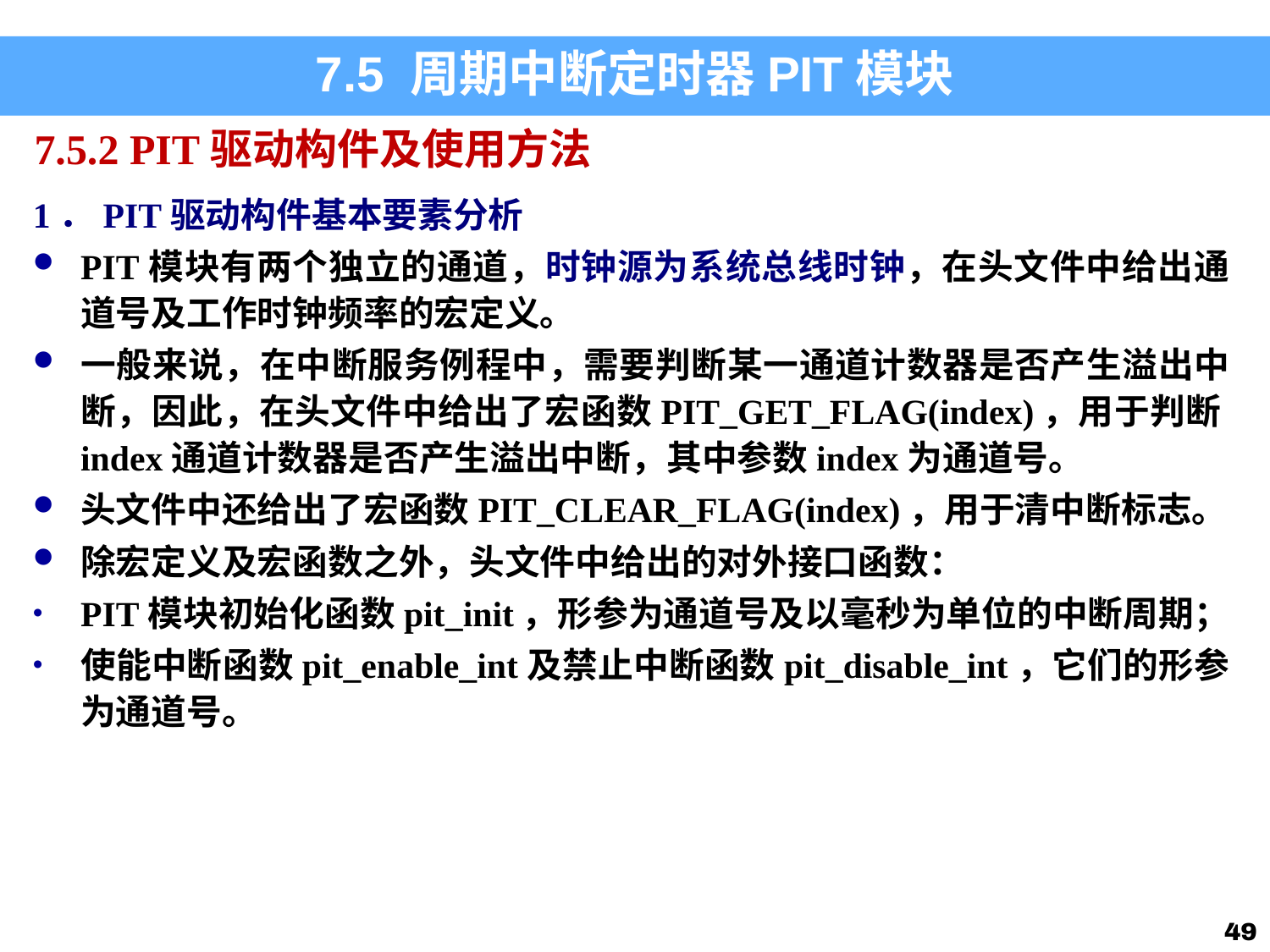

7.5 周期中断定时器PIT模块
7.5.2 PIT驱动构件及使用方法
1．PIT驱动构件基本要素分析
PIT模块有两个独立的通道，时钟源为系统总线时钟，在头文件中给出通道号及工作时钟频率的宏定义。
一般来说，在中断服务例程中，需要判断某一通道计数器是否产生溢出中断，因此，在头文件中给出了宏函数PIT_GET_FLAG(index)，用于判断index通道计数器是否产生溢出中断，其中参数index为通道号。
头文件中还给出了宏函数PIT_CLEAR_FLAG(index)，用于清中断标志。
除宏定义及宏函数之外，头文件中给出的对外接口函数：
PIT模块初始化函数pit_init，形参为通道号及以毫秒为单位的中断周期；
使能中断函数pit_enable_int及禁止中断函数pit_disable_int，它们的形参为通道号。
49